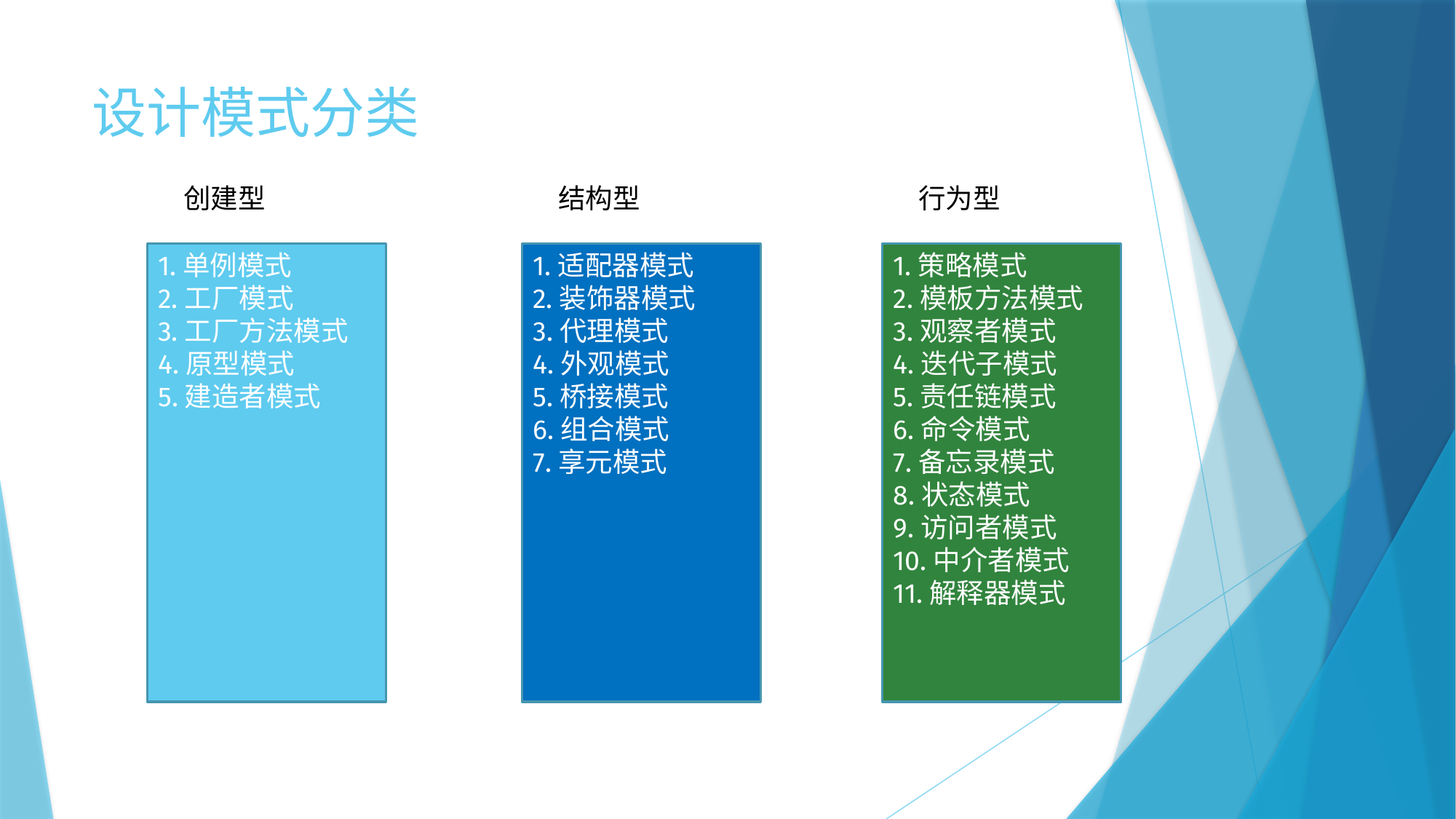

# 设计模式分类
创建型
结构型
行为型
1.单例模式
2.工厂模式
3.工厂方法模式
4.原型模式
5.建造者模式
1.适配器模式
2.装饰器模式
3.代理模式
4.外观模式
5.桥接模式
6.组合模式
7.享元模式
1.策略模式
2.模板方法模式
3.观察者模式
4.迭代子模式
5.责任链模式
6.命令模式
7.备忘录模式
8.状态模式
9.访问者模式
10.中介者模式
11.解释器模式